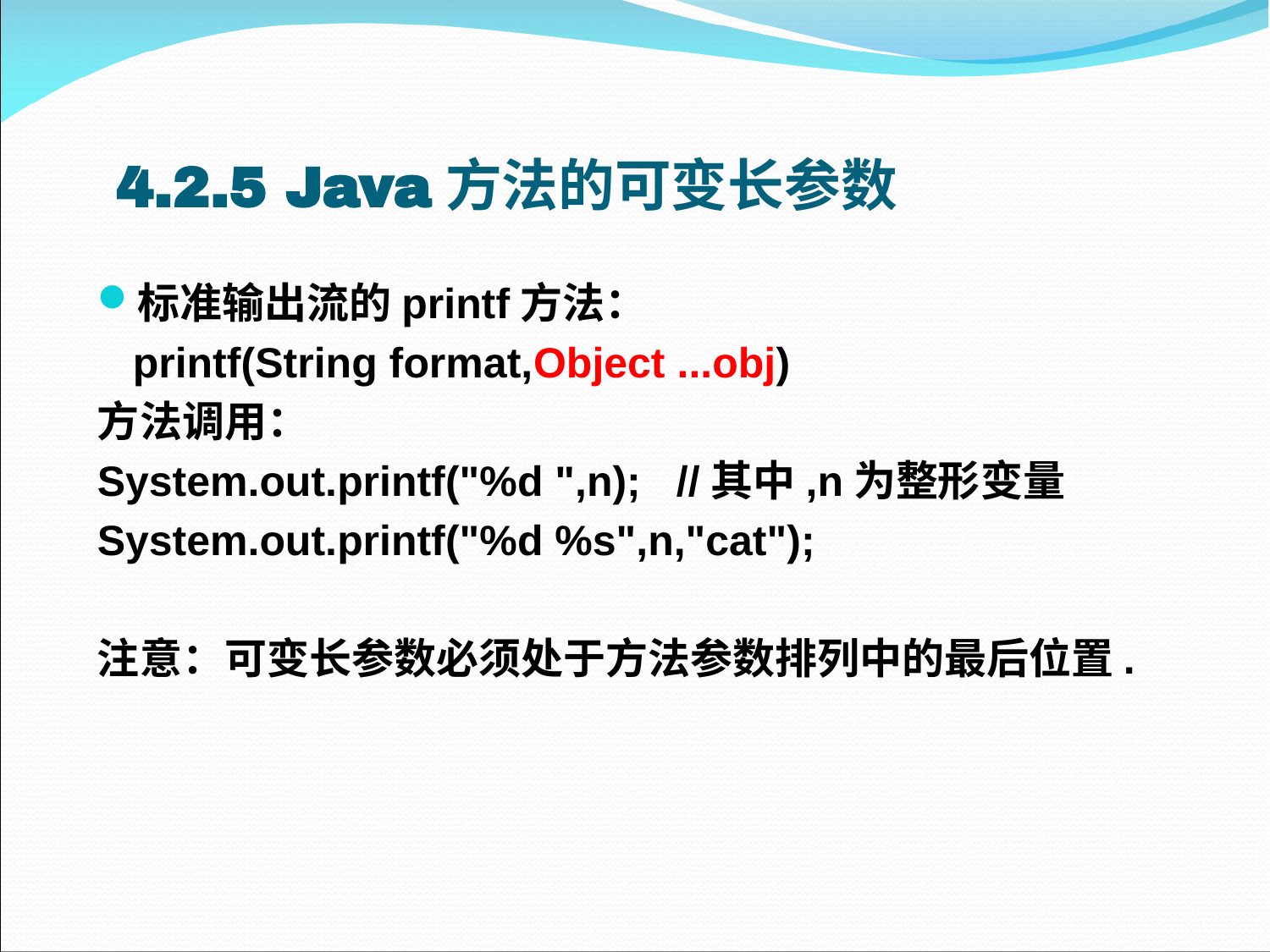

# 4.2.5 Java方法的可变长参数
标准输出流的printf方法：
   printf(String format,Object ...obj)
方法调用：
System.out.printf("%d ",n);   //其中,n为整形变量
System.out.printf("%d %s",n,"cat");

注意：可变长参数必须处于方法参数排列中的最后位置.